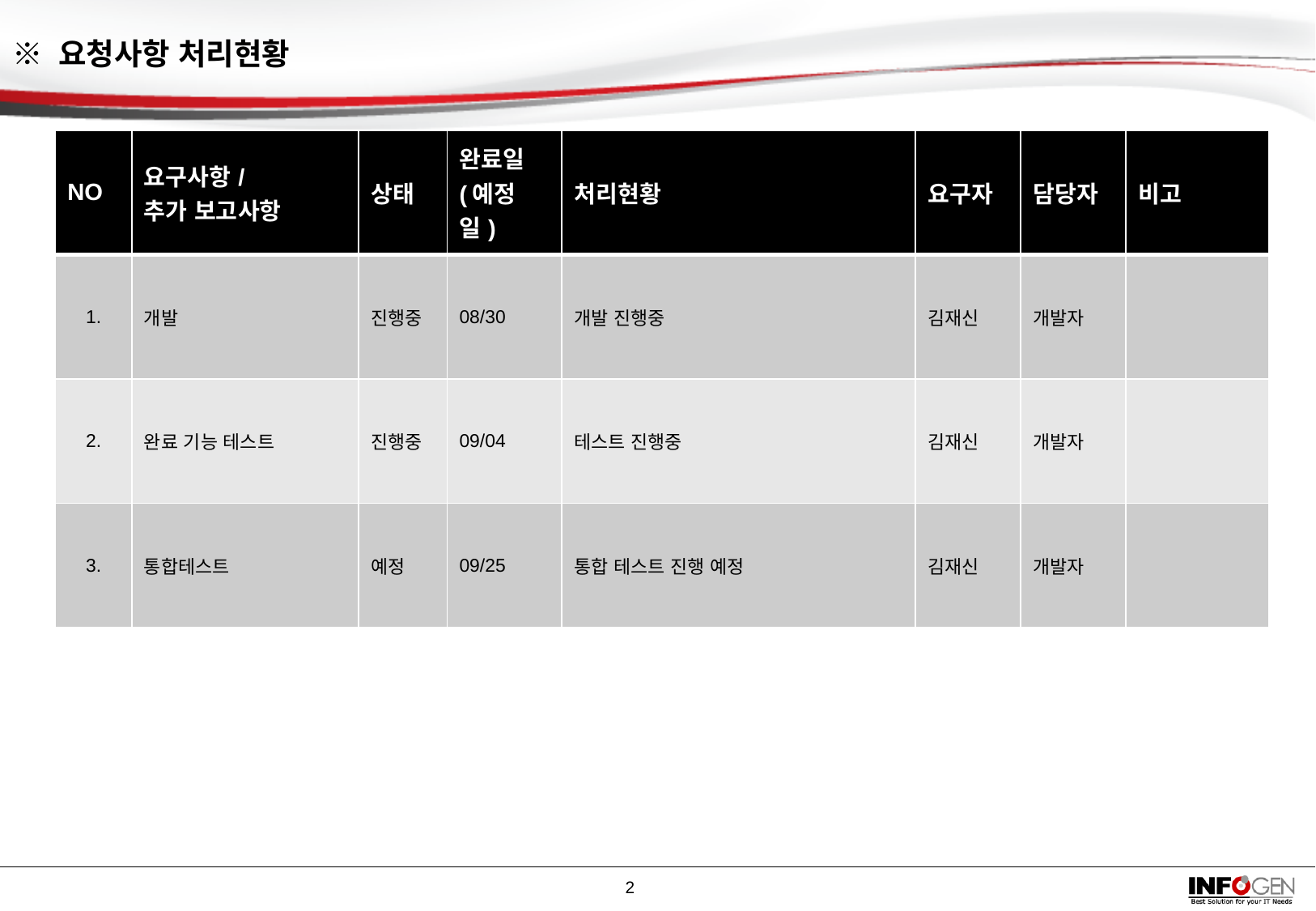

※ 요청사항 처리현황
| NO | 요구사항/ 추가 보고사항 | 상태 | 완료일(예정일) | 처리현황 | 요구자 | 담당자 | 비고 |
| --- | --- | --- | --- | --- | --- | --- | --- |
| 1. | 개발 | 진행중 | 08/30 | 개발 진행중 | 김재신 | 개발자 |  |
| 2. | 완료 기능 테스트 | 진행중 | 09/04 | 테스트 진행중 | 김재신 | 개발자 |  |
| 3. | 통합테스트 | 예정 | 09/25 | 통합 테스트 진행 예정 | 김재신 | 개발자 |  |